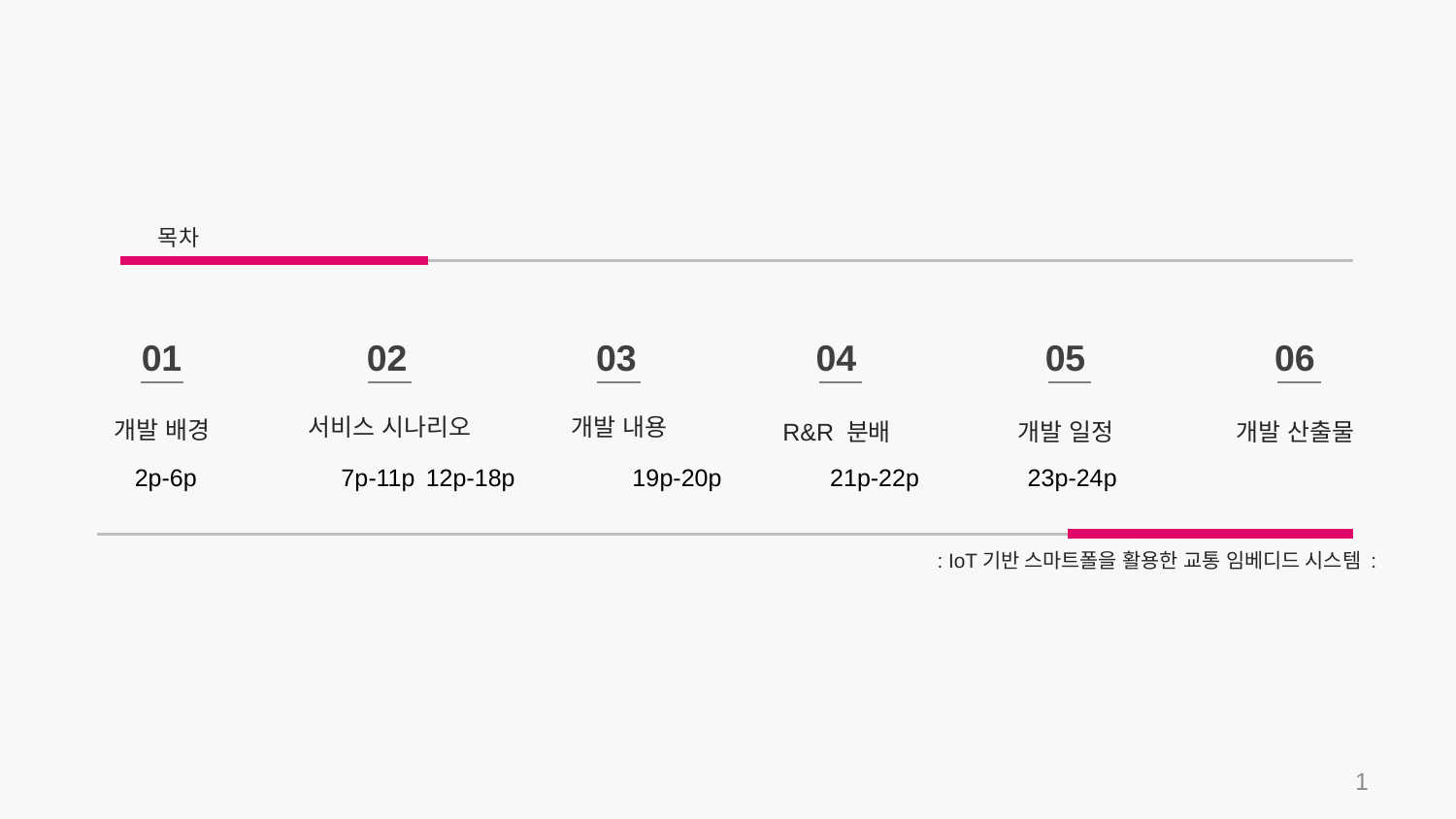

목차
01
02
03
04
05
06
서비스 시나리오
개발 내용
개발 배경
R&R 분배
개발 일정
개발 산출물
2p-6p	         7p-11p	12p-18p	         19p-20p                21p-22p                23p-24p
: IoT기반 스마트폴을 활용한 교통 임베디드 시스템 :
1